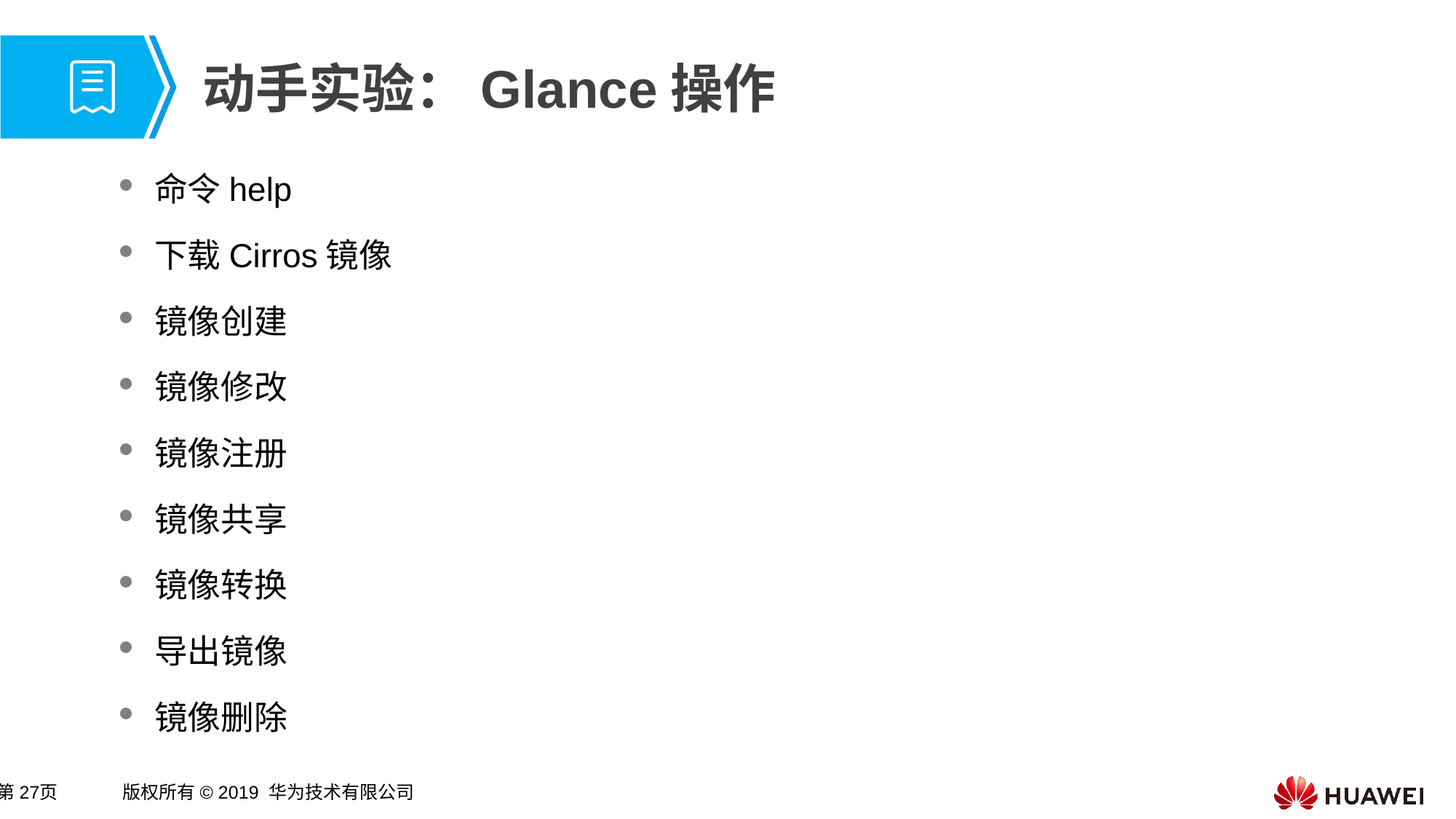

# 动手实验：Glance操作
命令help
下载Cirros镜像
镜像创建
镜像修改
镜像注册
镜像共享
镜像转换
导出镜像
镜像删除